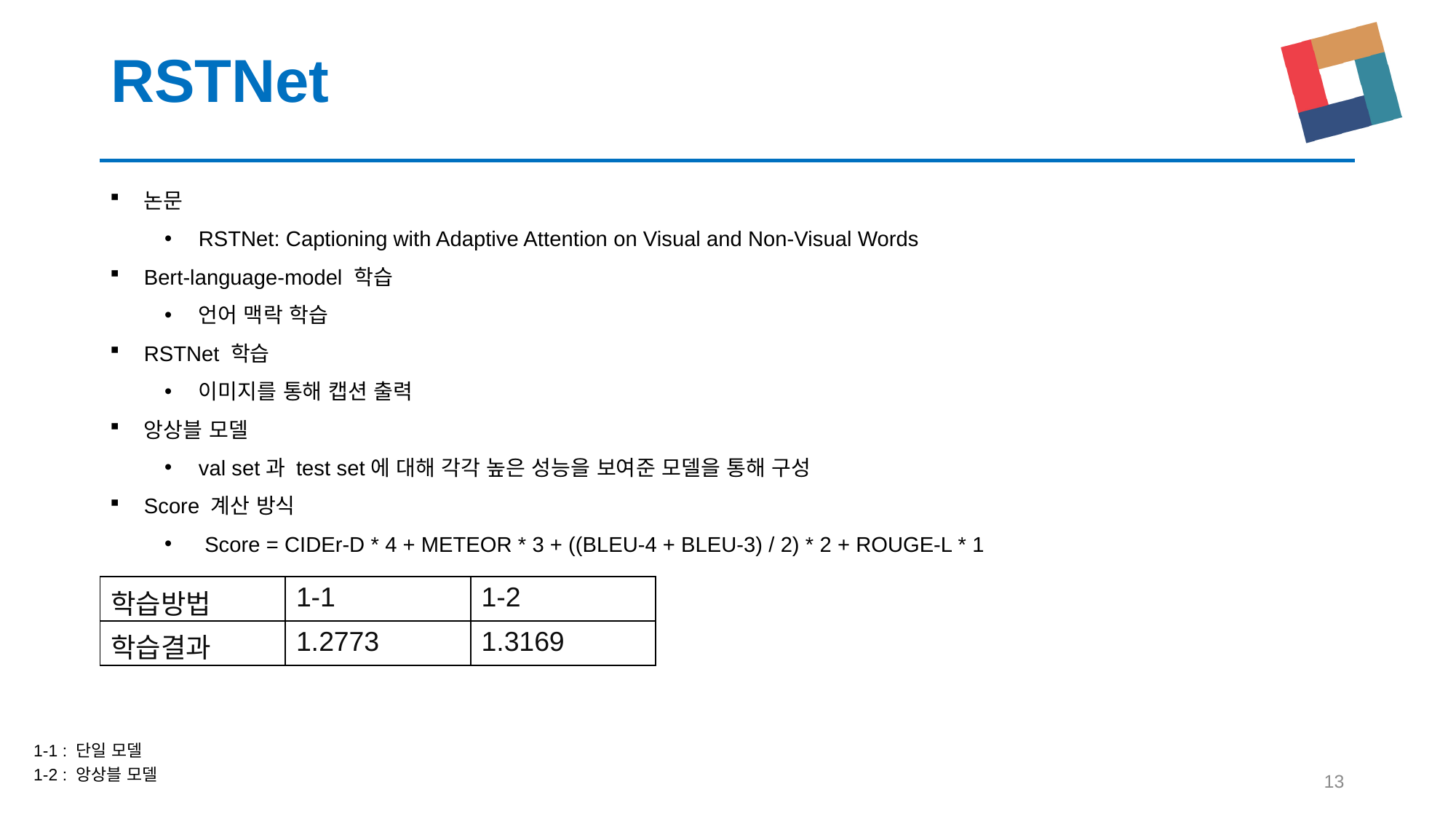

# RSTNet
논문
RSTNet: Captioning with Adaptive Attention on Visual and Non-Visual Words
Bert-language-model 학습
언어 맥락 학습
RSTNet 학습
이미지를 통해 캡션 출력
앙상블 모델
val set과 test set에 대해 각각 높은 성능을 보여준 모델을 통해 구성
Score 계산 방식
 Score = CIDEr-D * 4 + METEOR * 3 + ((BLEU-4 + BLEU-3) / 2) * 2 + ROUGE-L * 1
| 학습방법 | 1-1 | 1-2 |
| --- | --- | --- |
| 학습결과 | 1.2773 | 1.3169 |
1-1 : 단일 모델
1-2 : 앙상블 모델
13